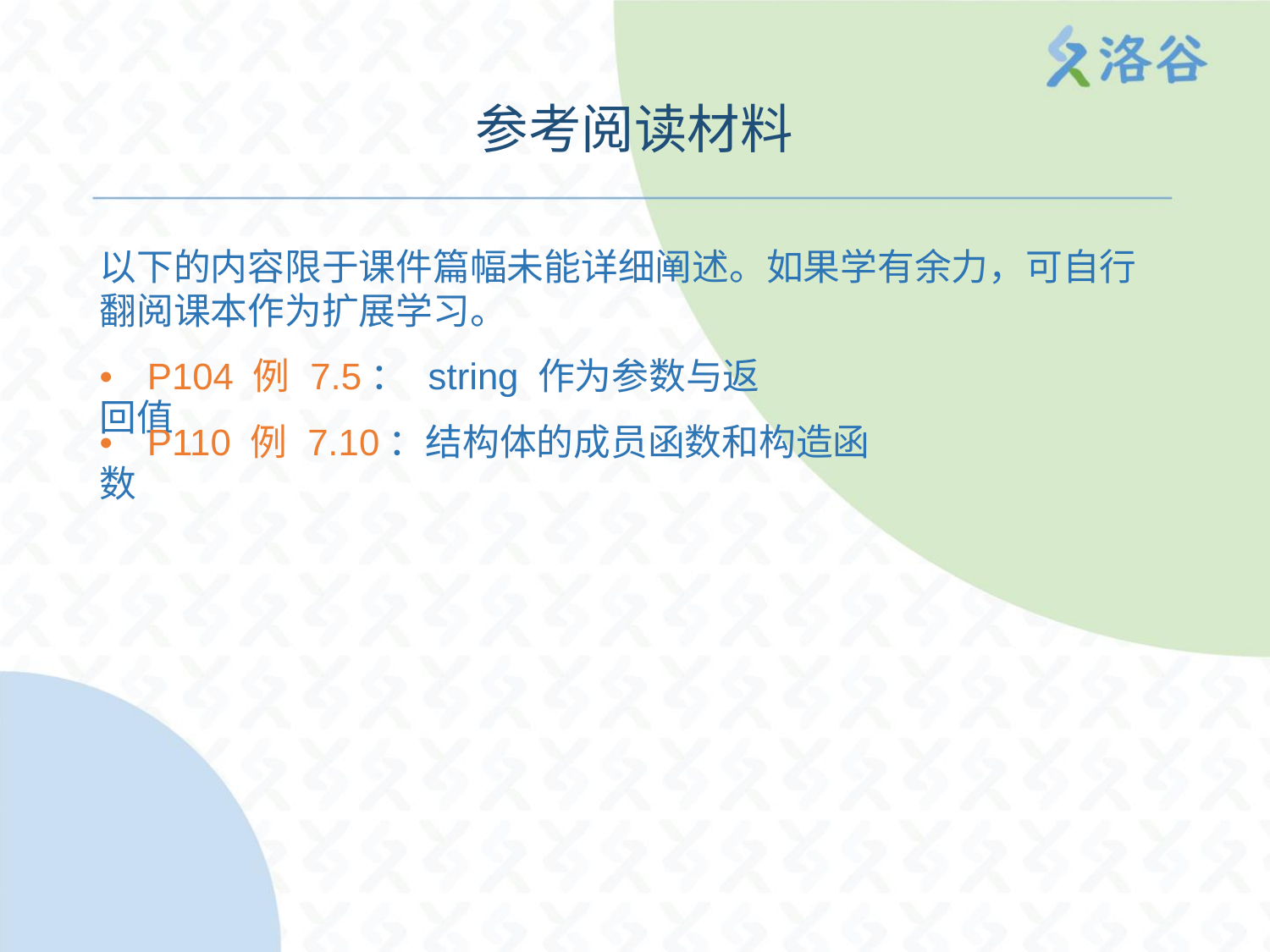

参考阅读材料
以下的内容限于课件篇幅未能详细阐述。如果学有余力，可自行
翻阅课本作为扩展学习。
• P104 例 7.5： string 作为参数与返回值
• P110 例 7.10：结构体的成员函数和构造函数